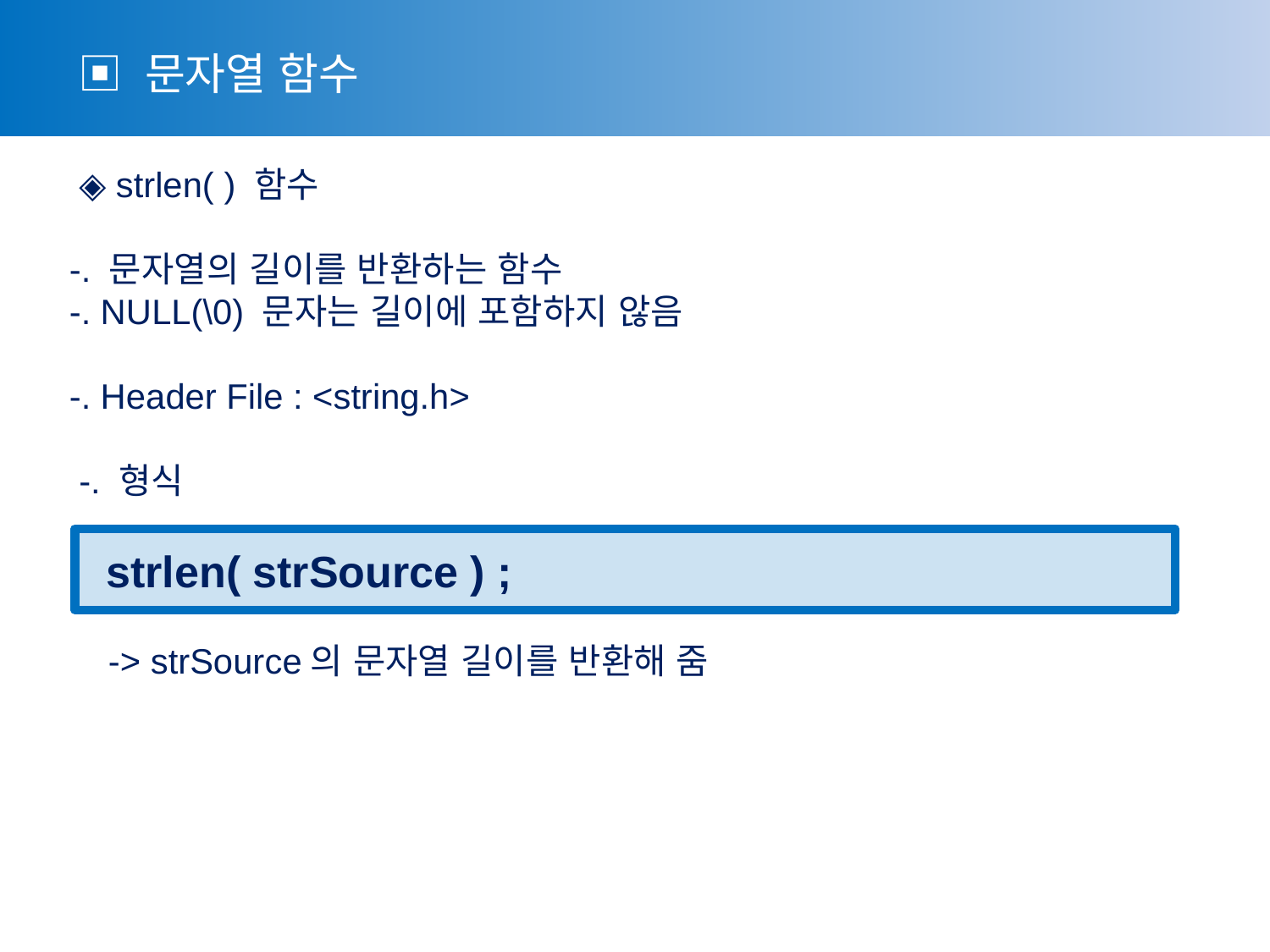

▣ 문자열 함수
 ◈ strlen( ) 함수

-. 문자열의 길이를 반환하는 함수
-. NULL(\0) 문자는 길이에 포함하지 않음

-. Header File : <string.h>

 -. 형식

   strlen( strSource ) ;

    -> strSource의 문자열 길이를 반환해 줌